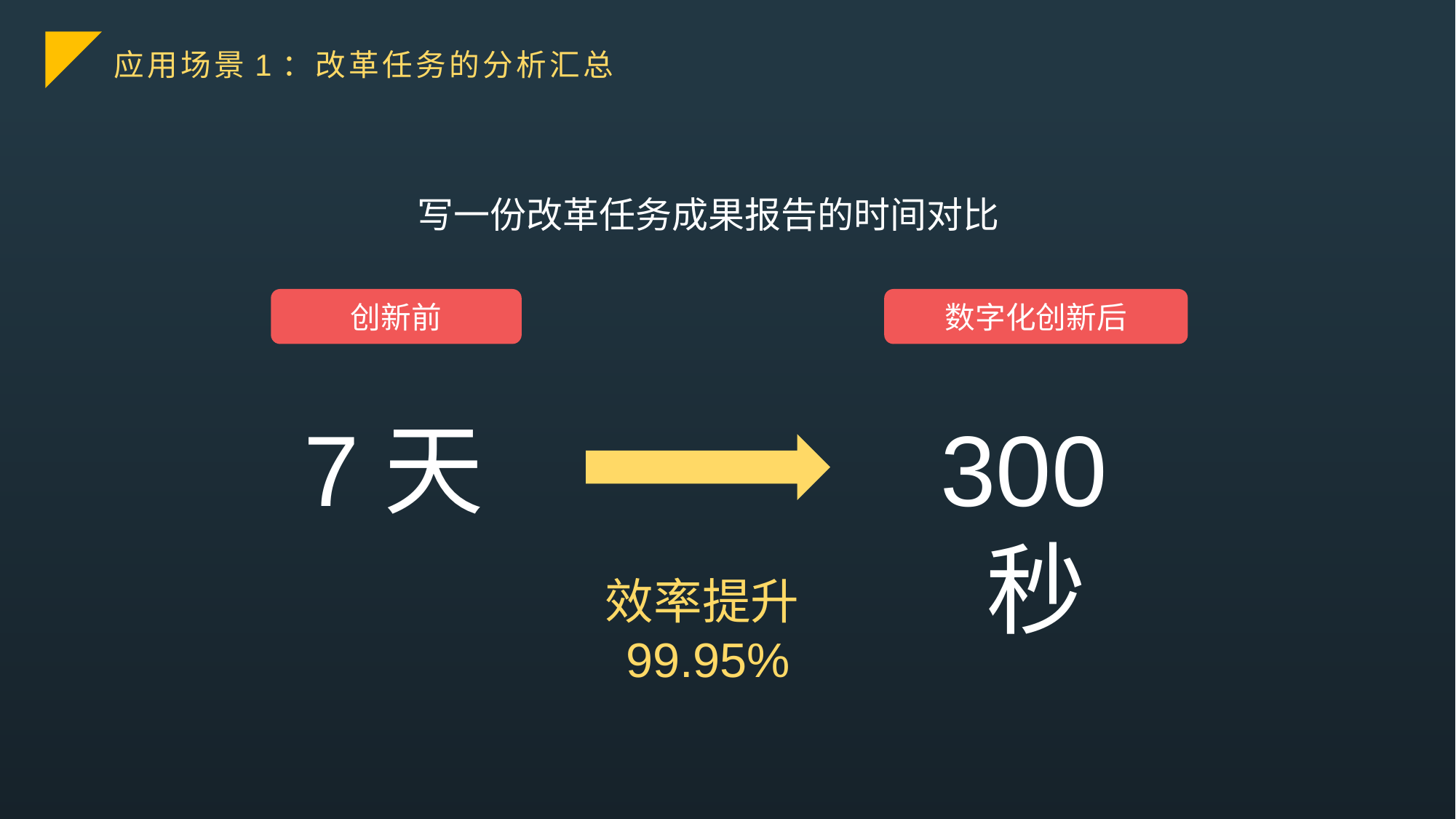

应用场景1：改革任务的分析汇总
写一份改革任务成果报告的时间对比
创新前
数字化创新后
7天
300秒

效率提升99.95%